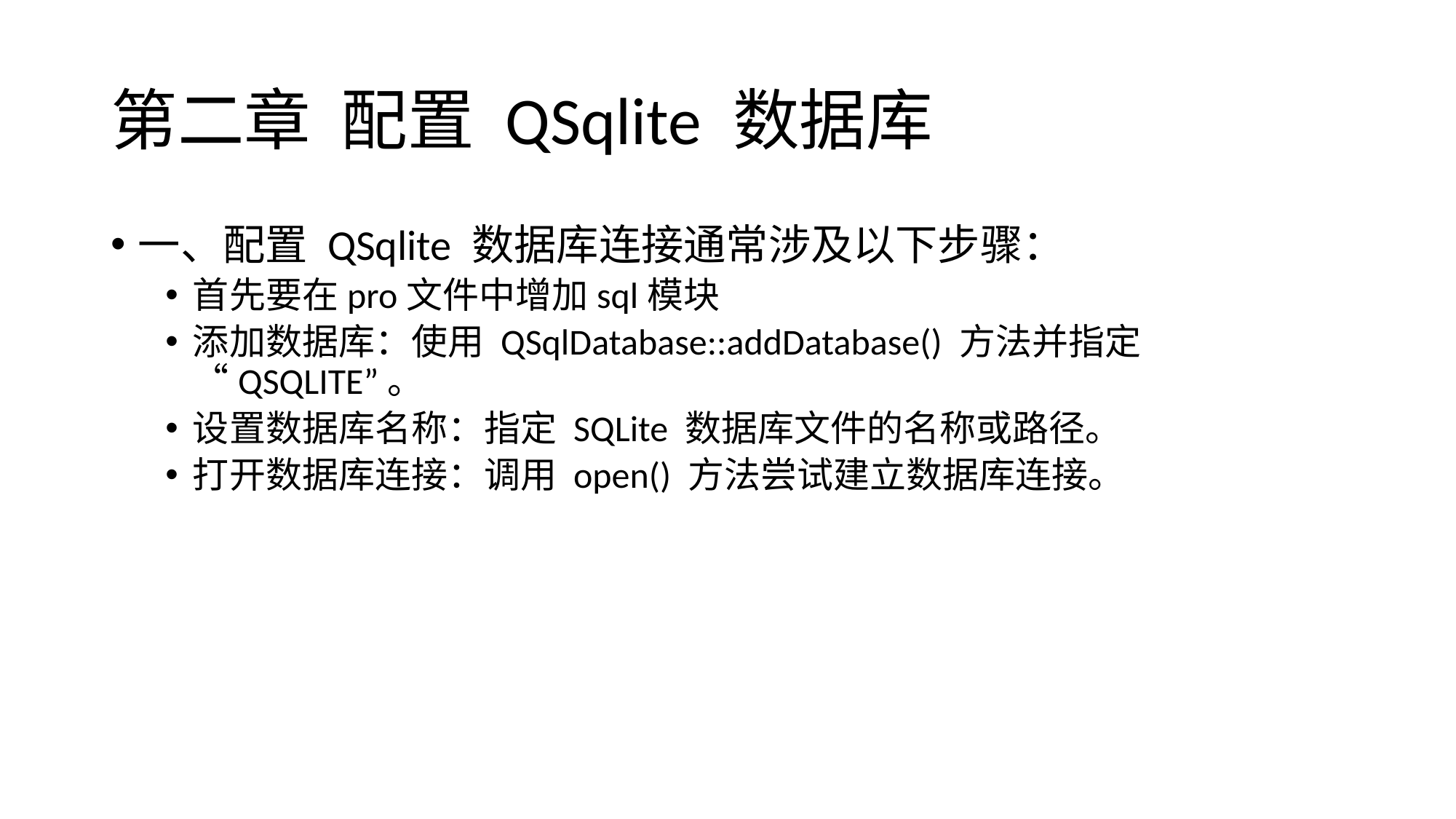

# 第二章  配置 QSqlite 数据库
一、配置 QSqlite 数据库连接通常涉及以下步骤：
首先要在pro文件中增加sql模块
添加数据库：使用 QSqlDatabase::addDatabase() 方法并指定 “QSQLITE”。
设置数据库名称：指定 SQLite 数据库文件的名称或路径。
打开数据库连接：调用 open() 方法尝试建立数据库连接。